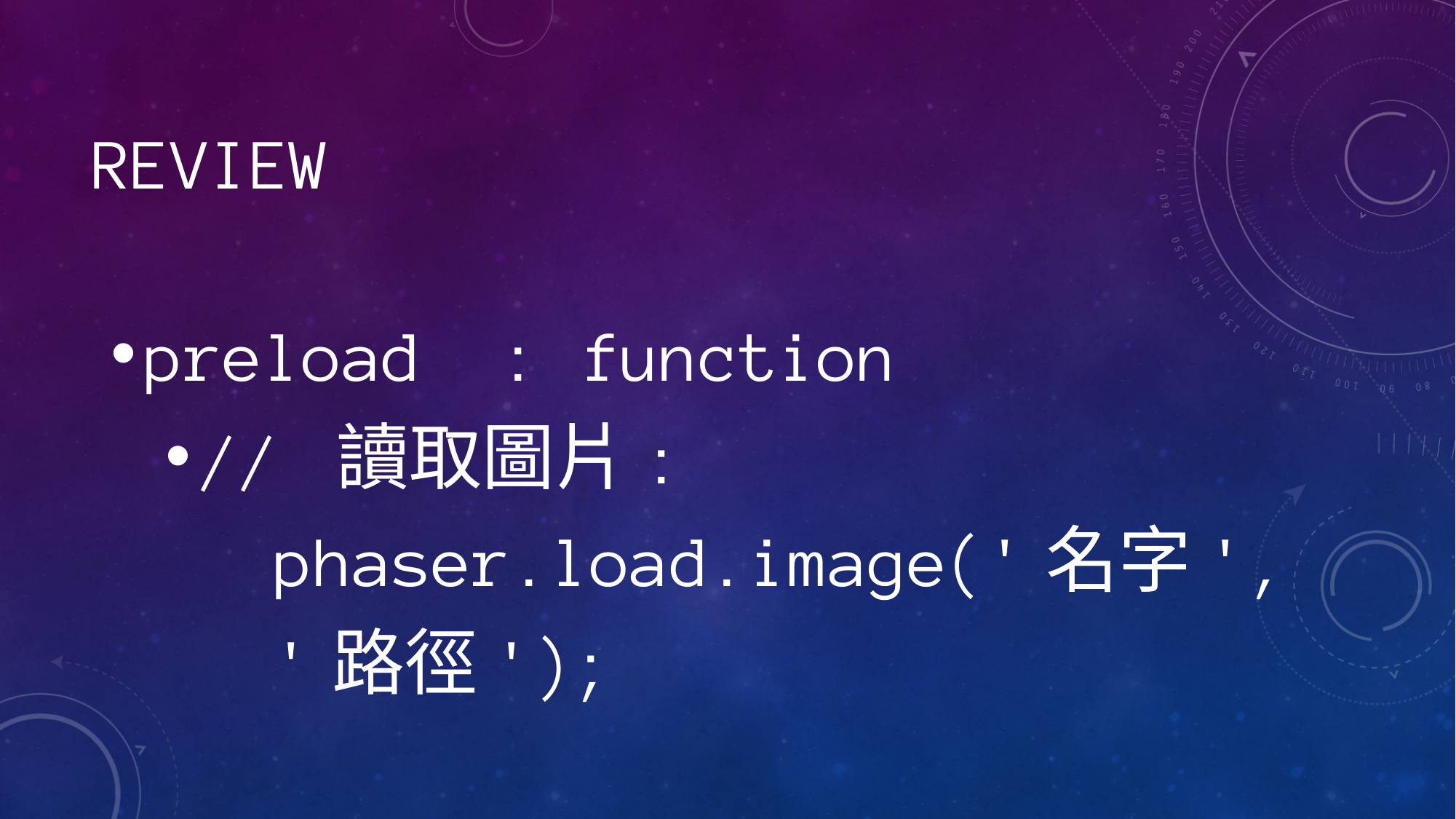

# review
preload  : function
// 讀取圖片:
	phaser.load.image('名字',
	'路徑');